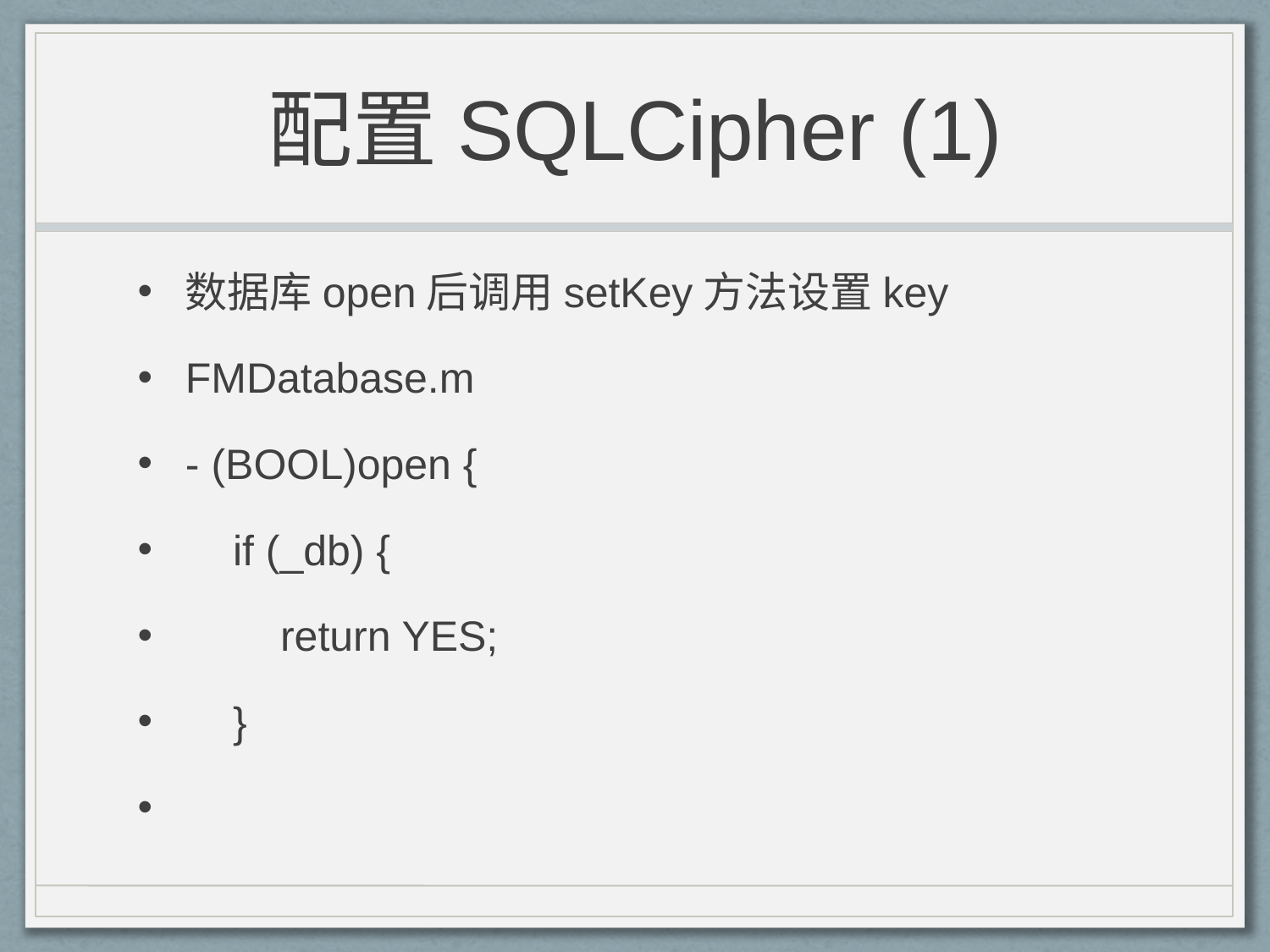

# 配置SQLCipher (1)
数据库open后调用setKey方法设置key
FMDatabase.m
- (BOOL)open {
    if (_db) {
        return YES;
    }